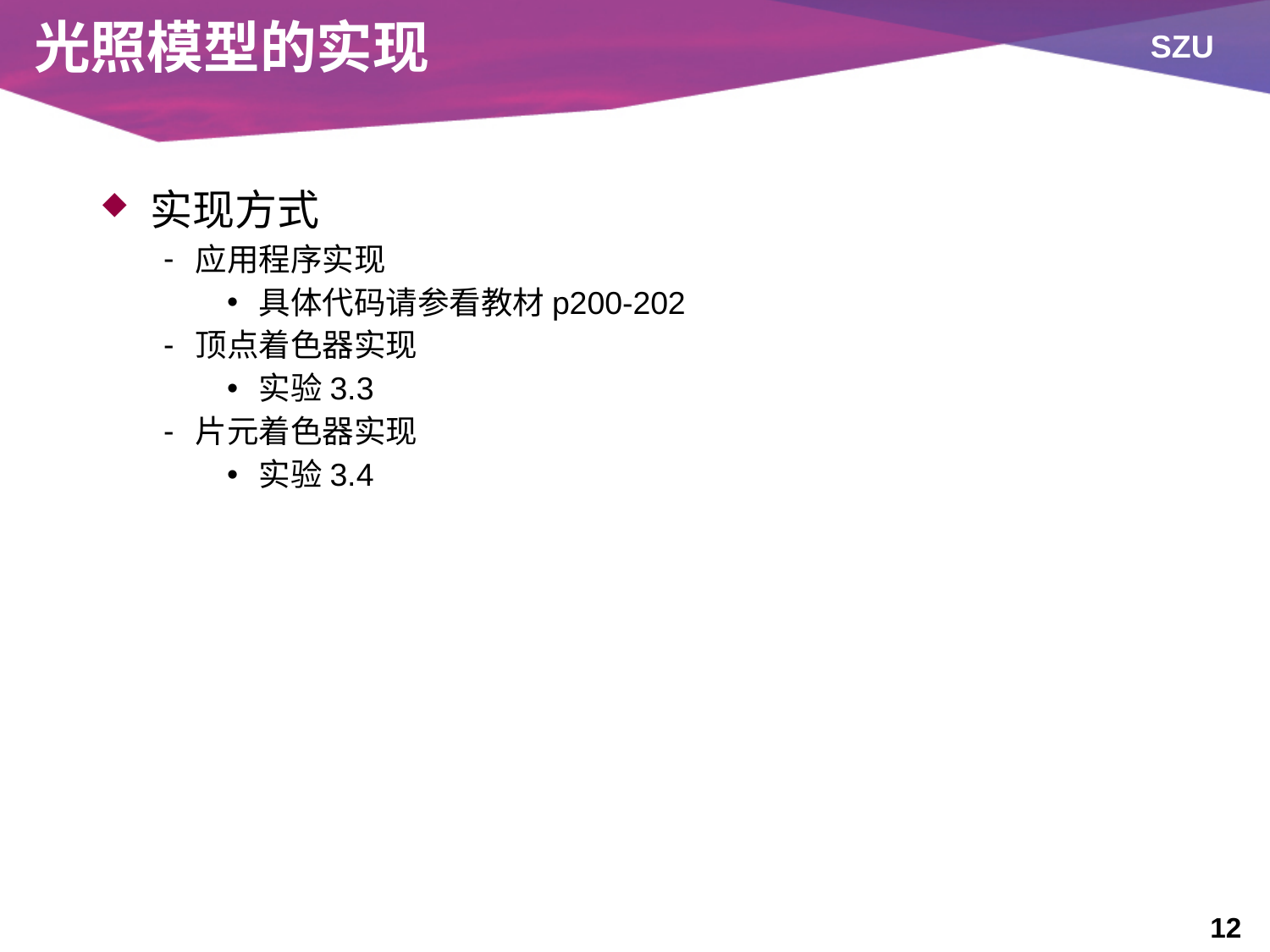

# 光照模型的实现
实现方式
应用程序实现
具体代码请参看教材p200-202
顶点着色器实现
实验3.3
片元着色器实现
实验3.4

12